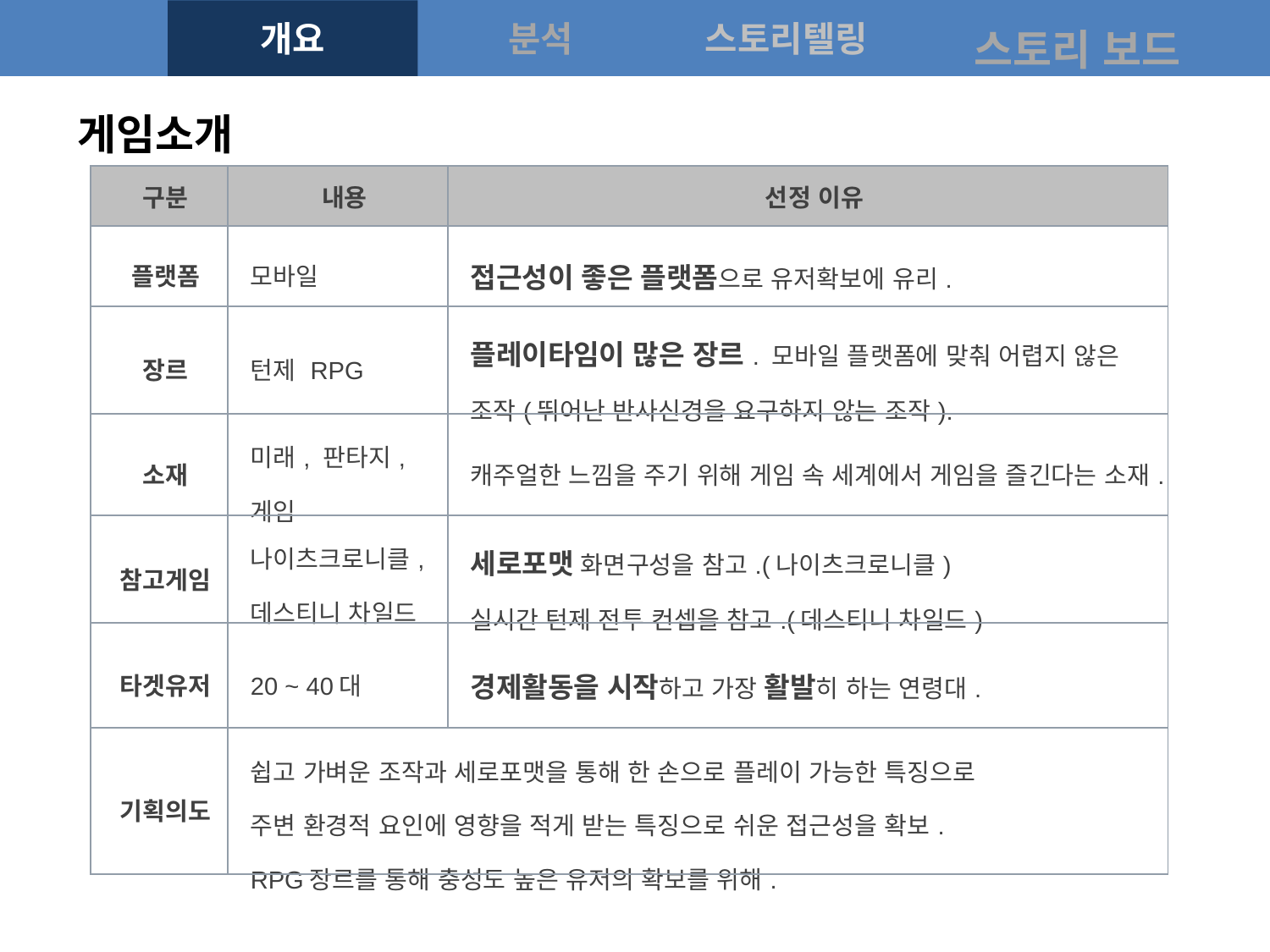

게임소개
| 구분 | 내용 | 선정 이유 |
| --- | --- | --- |
| 플랫폼 | 모바일 | 접근성이 좋은 플랫폼으로 유저확보에 유리. |
| 장르 | 턴제 RPG | 플레이타임이 많은 장르. 모바일 플랫폼에 맞춰 어렵지 않은 조작(뛰어난 반사신경을 요구하지 않는 조작). |
| 소재 | 미래, 판타지, 게임 | 캐주얼한 느낌을 주기 위해 게임 속 세계에서 게임을 즐긴다는 소재. |
| 참고게임 | 나이츠크로니클, 데스티니 차일드 | 세로포맷 화면구성을 참고.(나이츠크로니클) 실시간 턴제 전투 컨셉을 참고.(데스티니 차일드) |
| 타겟유저 | 20 ~ 40대 | 경제활동을 시작하고 가장 활발히 하는 연령대. |
| 기획의도 | 쉽고 가벼운 조작과 세로포맷을 통해 한 손으로 플레이 가능한 특징으로 주변 환경적 요인에 영향을 적게 받는 특징으로 쉬운 접근성을 확보. RPG장르를 통해 충성도 높은 유저의 확보를 위해. |  |